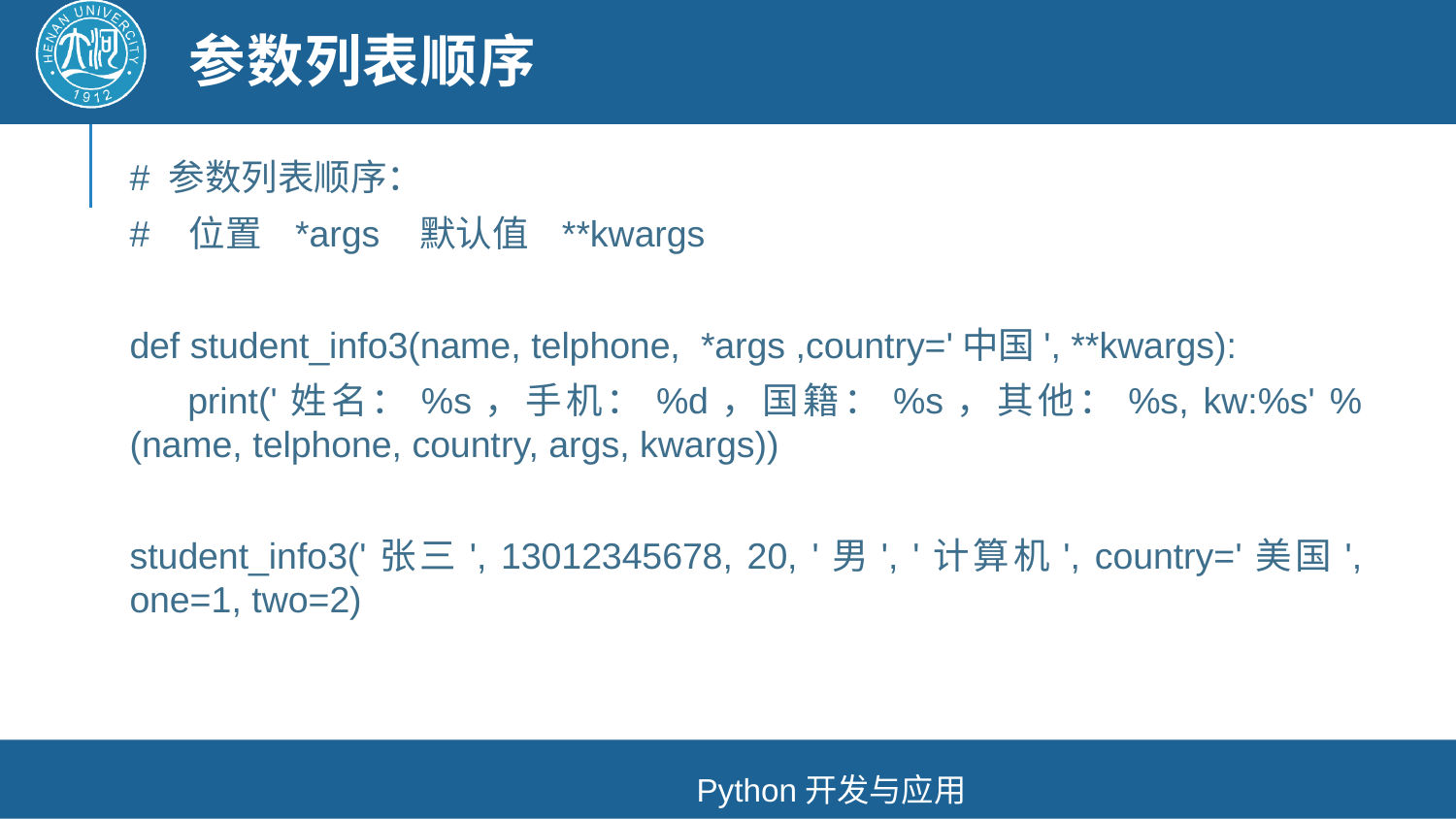

# 参数列表顺序
# 参数列表顺序：
#   位置   *args   默认值   **kwargs

def student_info3(name, telphone,  *args ,country='中国', **kwargs):
    print('姓名：%s，手机：%d，国籍：%s，其他：%s, kw:%s' % (name, telphone, country, args, kwargs))

student_info3('张三', 13012345678, 20, '男', '计算机', country='美国', one=1, two=2)

Python开发与应用
28